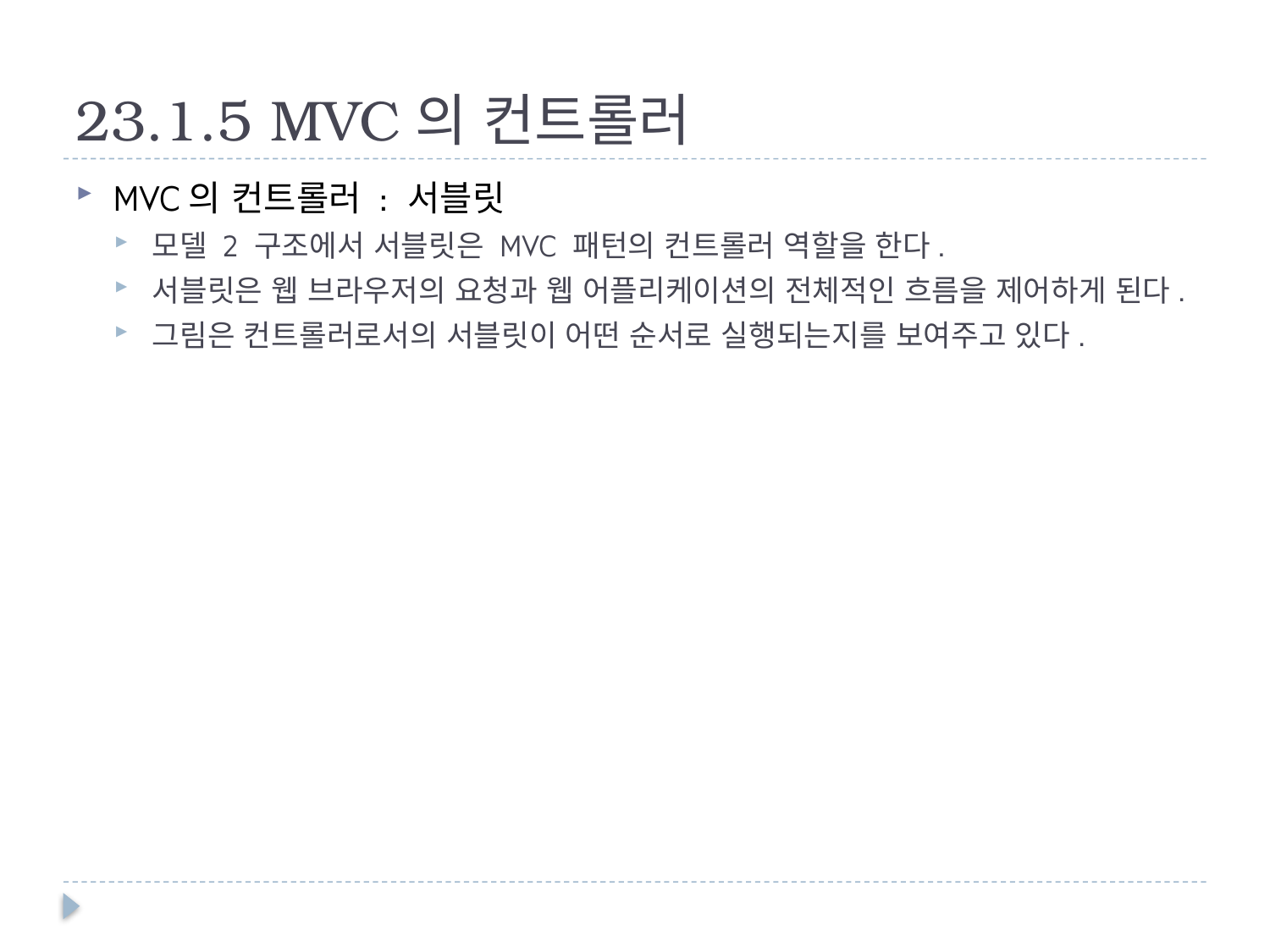

# 23.1.5 MVC의 컨트롤러
MVC의 컨트롤러 : 서블릿
모델 2 구조에서 서블릿은 MVC 패턴의 컨트롤러 역할을 한다.
서블릿은 웹 브라우저의 요청과 웹 어플리케이션의 전체적인 흐름을 제어하게 된다.
그림은 컨트롤러로서의 서블릿이 어떤 순서로 실행되는지를 보여주고 있다.